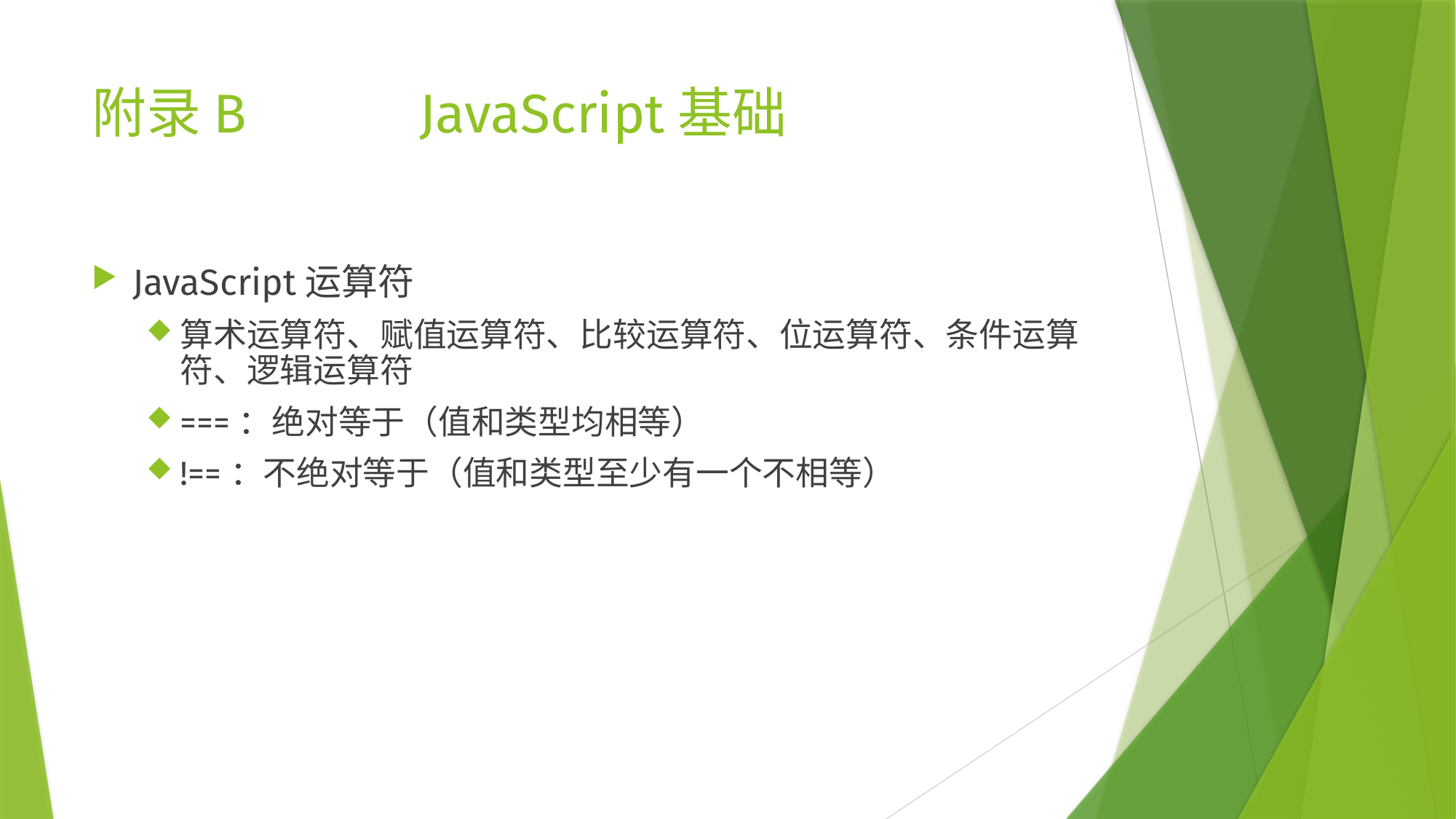

# 附录B		JavaScript基础
JavaScript运算符
算术运算符、赋值运算符、比较运算符、位运算符、条件运算符、逻辑运算符
===：绝对等于（值和类型均相等）
!==：不绝对等于（值和类型至少有一个不相等）